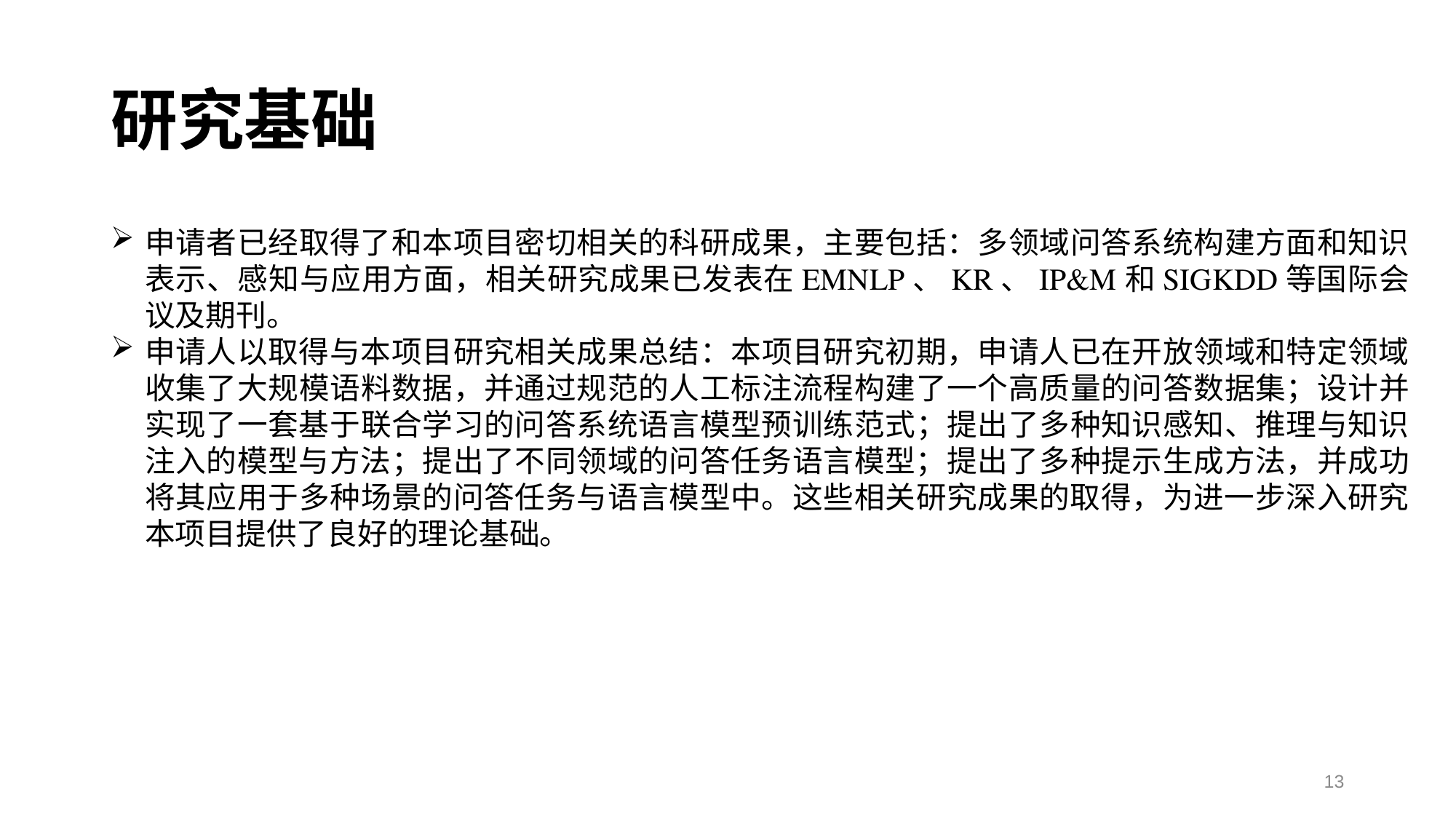

# 研究基础
申请者已经取得了和本项目密切相关的科研成果，主要包括：多领域问答系统构建方面和知识表示、感知与应用方面，相关研究成果已发表在EMNLP、KR、IP&M和SIGKDD等国际会议及期刊。
申请人以取得与本项目研究相关成果总结：本项目研究初期，申请人已在开放领域和特定领域收集了大规模语料数据，并通过规范的人工标注流程构建了一个高质量的问答数据集；设计并实现了一套基于联合学习的问答系统语言模型预训练范式；提出了多种知识感知、推理与知识注入的模型与方法；提出了不同领域的问答任务语言模型；提出了多种提示生成方法，并成功将其应用于多种场景的问答任务与语言模型中。这些相关研究成果的取得，为进一步深入研究本项目提供了良好的理论基础。
13